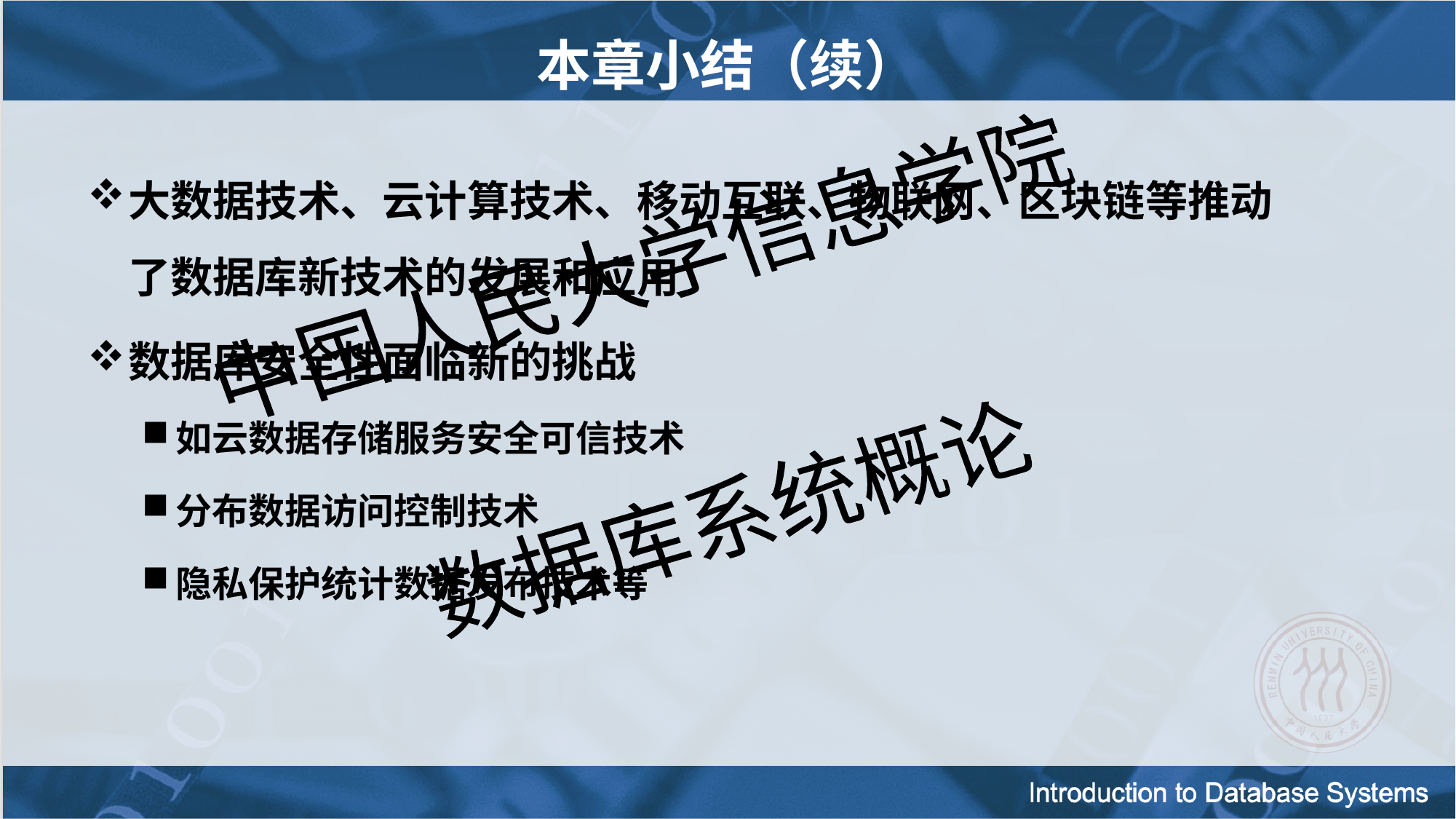

本章小结（续）
大数据技术、云计算技术、移动互联、物联网、区块链等推动了数据库新技术的发展和应用
数据库安全性面临新的挑战
如云数据存储服务安全可信技术
分布数据访问控制技术
隐私保护统计数据发布技术等